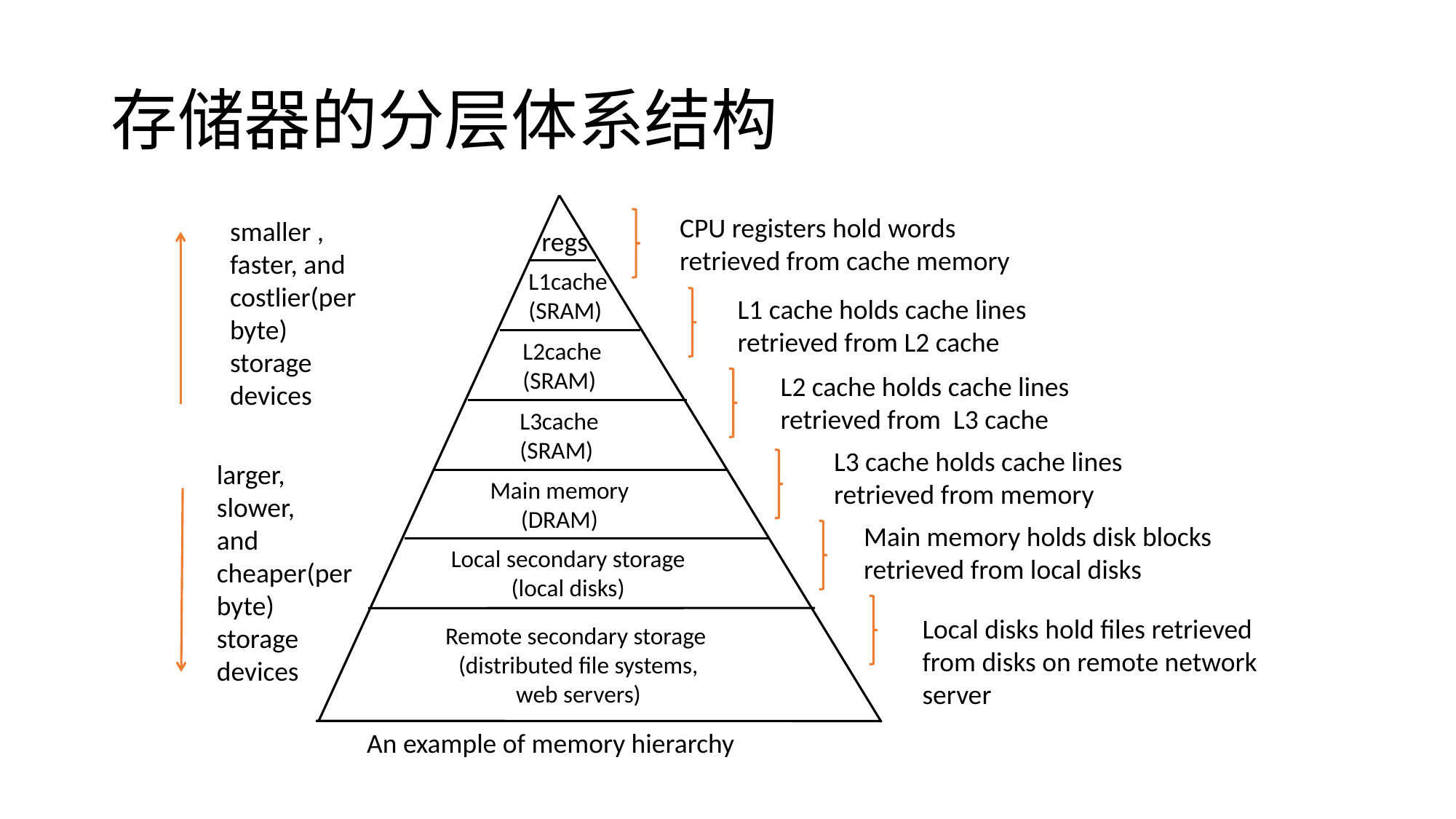

# 存储器的分层体系结构
regs
L1cache
(SRAM)
L2cache
(SRAM)
L3cache
(SRAM)
Main memory
(DRAM)
Local secondary storage
(local disks)
Remote secondary storage
(distributed file systems, web servers)
CPU registers hold words retrieved from cache memory
smaller ,
faster, and
costlier(per byte)
storage
devices

L1 cache holds cache lines retrieved from L2 cache

L2 cache holds cache lines retrieved from  L3 cache

L3 cache holds cache lines retrieved from memory

larger,
slower,
and
cheaper(per byte)
storage
devices

Main memory holds disk blocks retrieved from local disks

Local disks hold files retrieved from disks on remote network server
An example of memory hierarchy